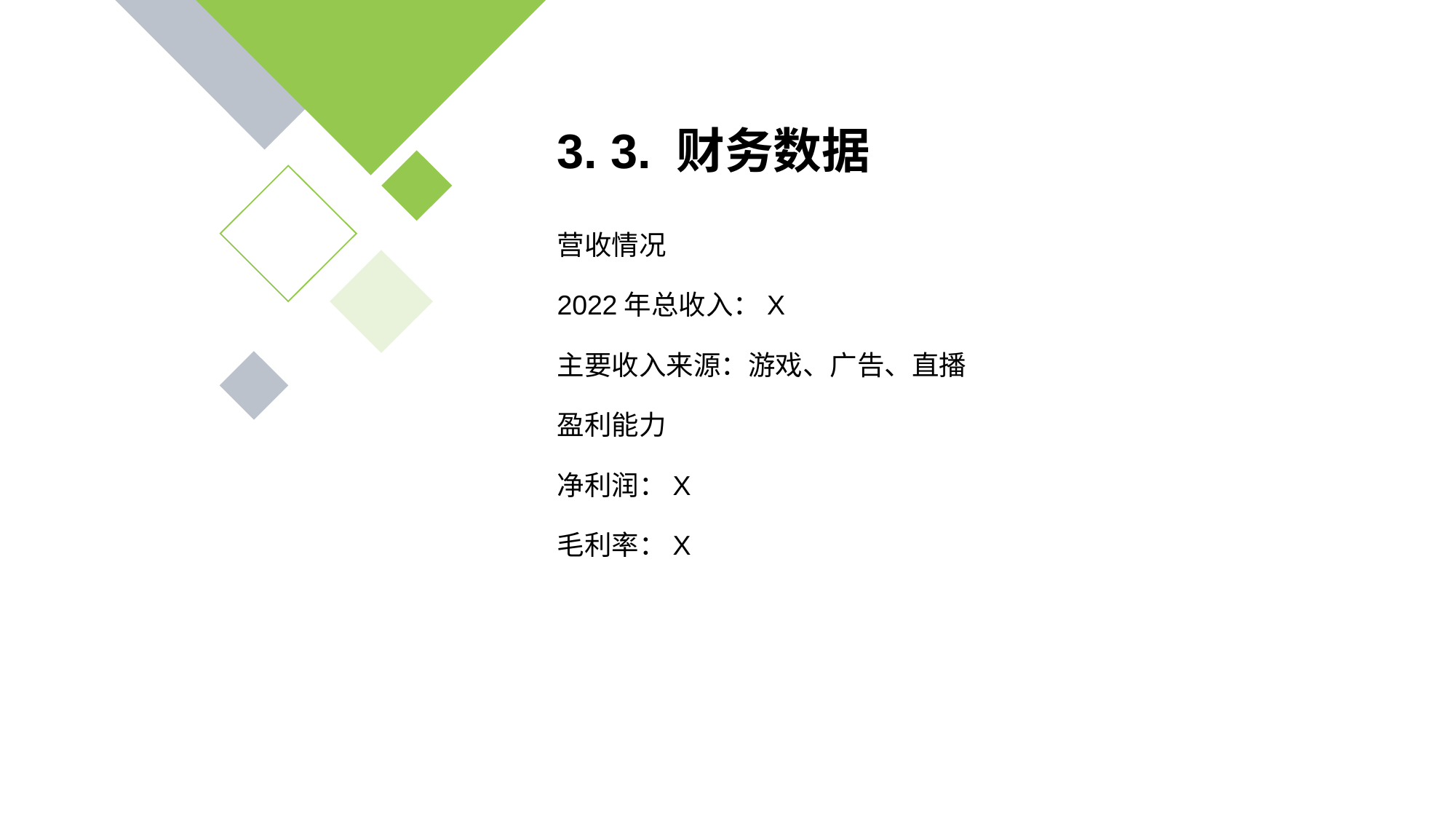

# 3. 3. 财务数据
营收情况
2022年总收入：X
主要收入来源：游戏、广告、直播
盈利能力
净利润：X
毛利率：X